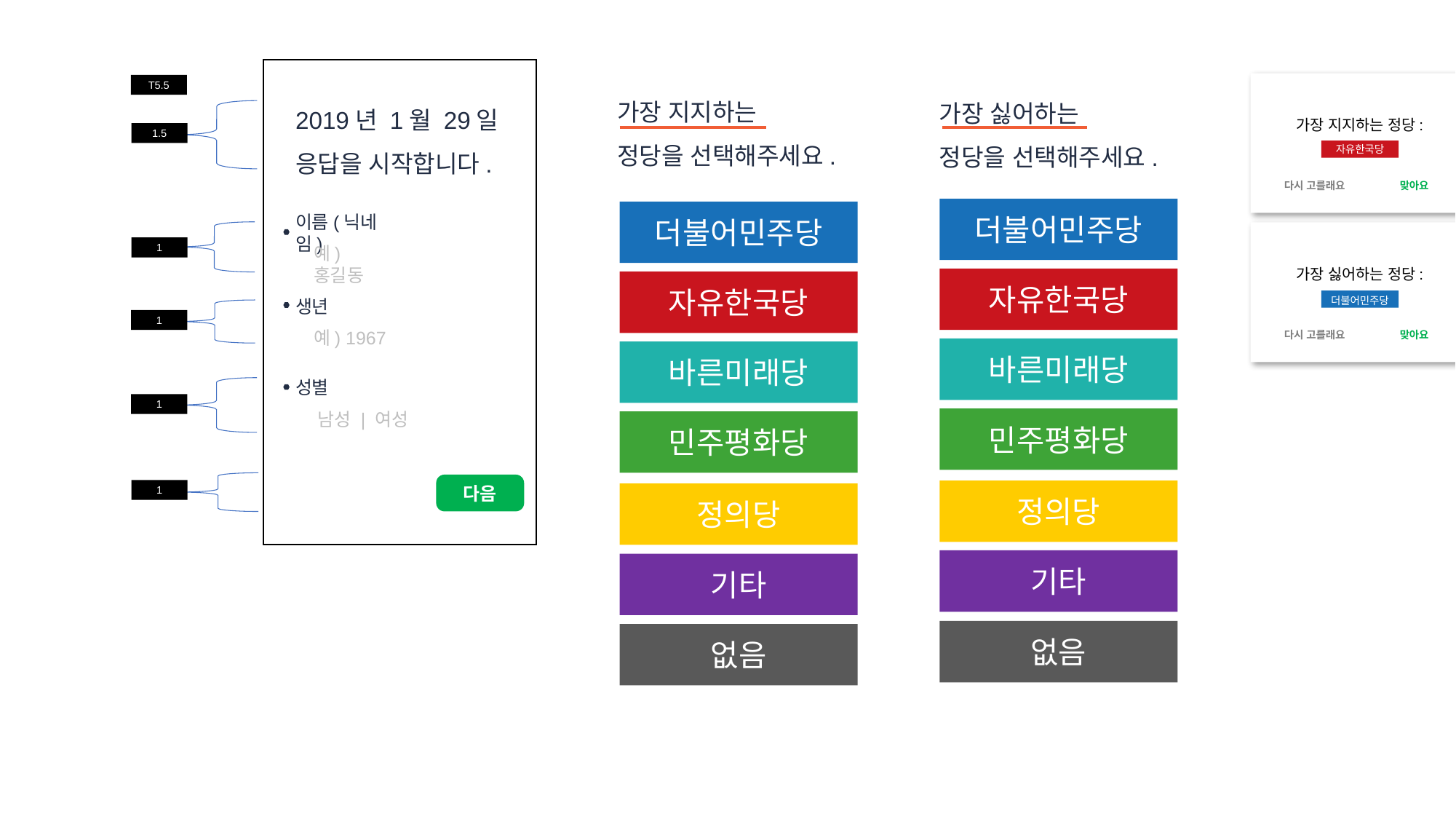

가장 싫어하는
정당을 선택해주세요.
가장 지지하는
정당을 선택해주세요.

2019년 1월 29일
응답을 시작합니다.
가장 지지하는 정당:

T5.5

1.5
자유한국당
다시 고를래요
맞아요
더불어민주당
더불어민주당

가장 싫어하는 정당:

이름(닉네임)

1
예) 홍길동
자유한국당
자유한국당

더불어민주당
생년

1
다시 고를래요
맞아요
예) 1967
바른미래당
바른미래당

성별

1
남성 | 여성
민주평화당
민주평화당

다음
1
정의당
정의당
기타
기타
없음
없음